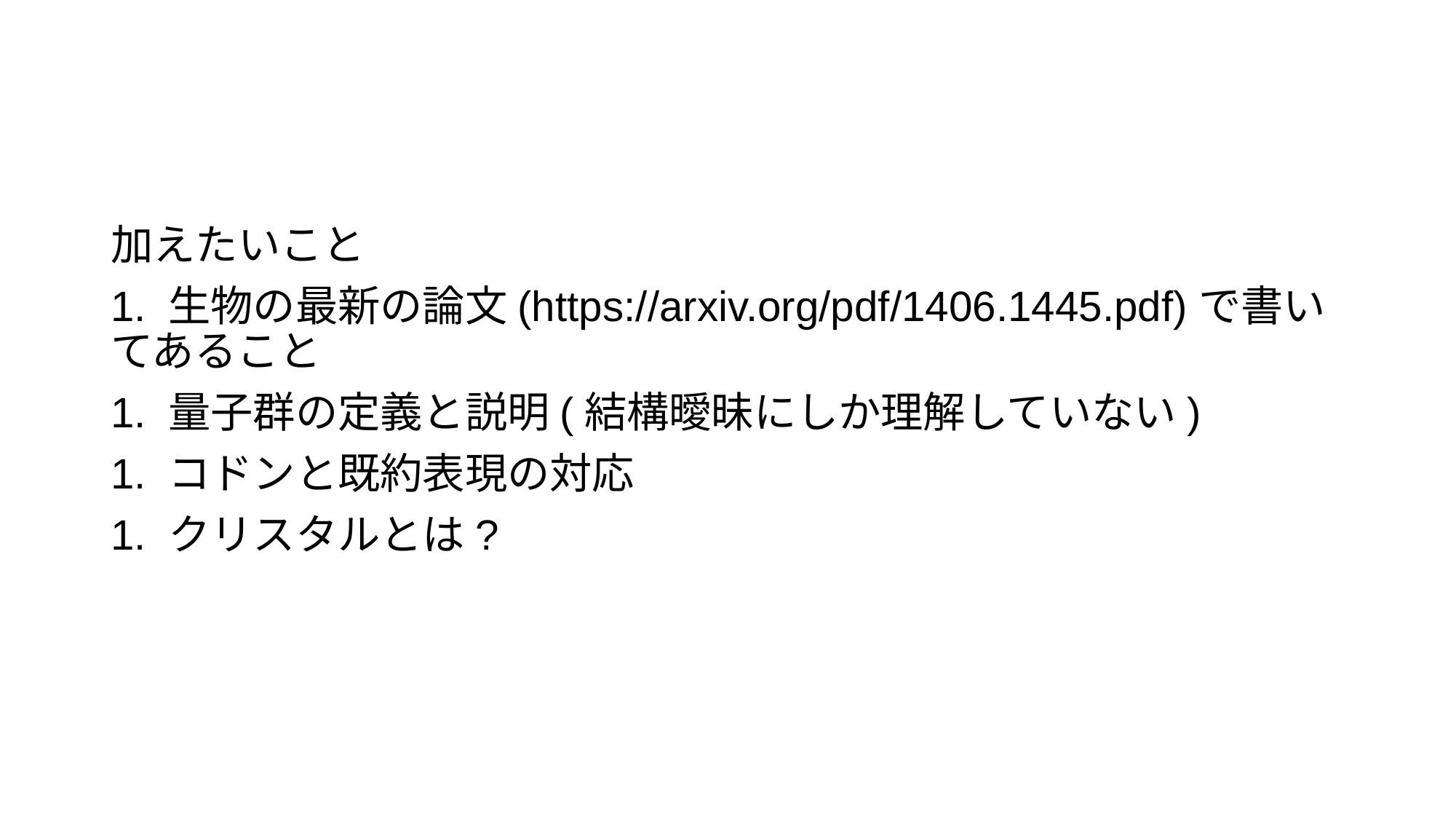

#
加えたいこと
1. 生物の最新の論文(https://arxiv.org/pdf/1406.1445.pdf)で書いてあること
1. 量子群の定義と説明(結構曖昧にしか理解していない)
1. コドンと既約表現の対応
1. クリスタルとは?